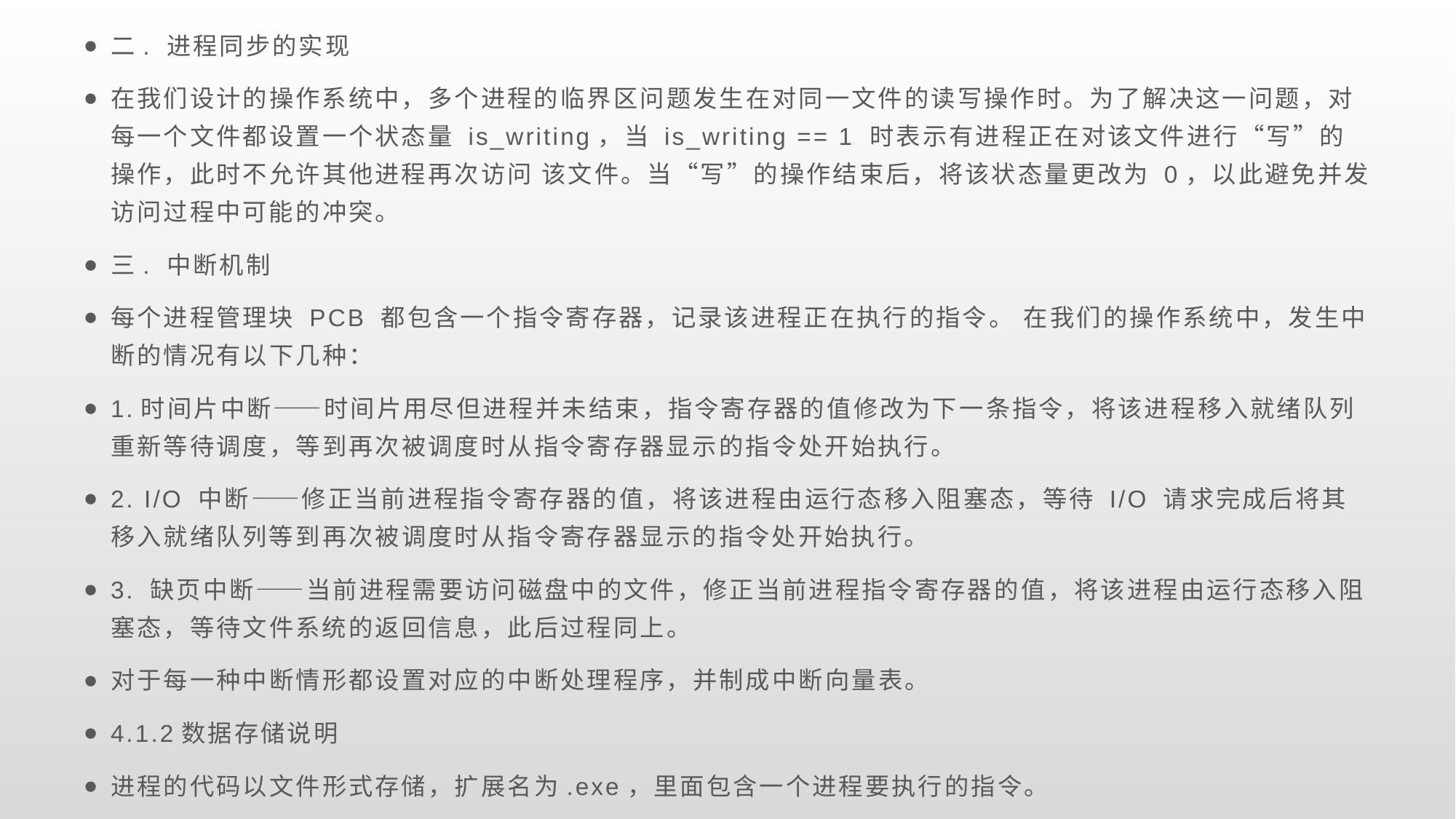

二. 进程同步的实现
在我们设计的操作系统中，多个进程的临界区问题发生在对同一文件的读写操作时。为了解决这一问题，对每一个文件都设置一个状态量 is_writing，当 is_writing == 1 时表示有进程正在对该文件进行“写”的操作，此时不允许其他进程再次访问 该文件。当“写”的操作结束后，将该状态量更改为 0，以此避免并发访问过程中可能的冲突。
三. 中断机制
每个进程管理块 PCB 都包含一个指令寄存器，记录该进程正在执行的指令。 在我们的操作系统中，发生中断的情况有以下几种：
1.时间片中断——时间片用尽但进程并未结束，指令寄存器的值修改为下一条指令，将该进程移入就绪队列重新等待调度，等到再次被调度时从指令寄存器显示的指令处开始执行。
2. I/O 中断——修正当前进程指令寄存器的值，将该进程由运行态移入阻塞态，等待 I/O 请求完成后将其移入就绪队列等到再次被调度时从指令寄存器显示的指令处开始执行。
3. 缺页中断——当前进程需要访问磁盘中的文件，修正当前进程指令寄存器的值，将该进程由运行态移入阻塞态，等待文件系统的返回信息，此后过程同上。
对于每一种中断情形都设置对应的中断处理程序，并制成中断向量表。
4.1.2数据存储说明
进程的代码以文件形式存储，扩展名为.exe，里面包含一个进程要执行的指令。